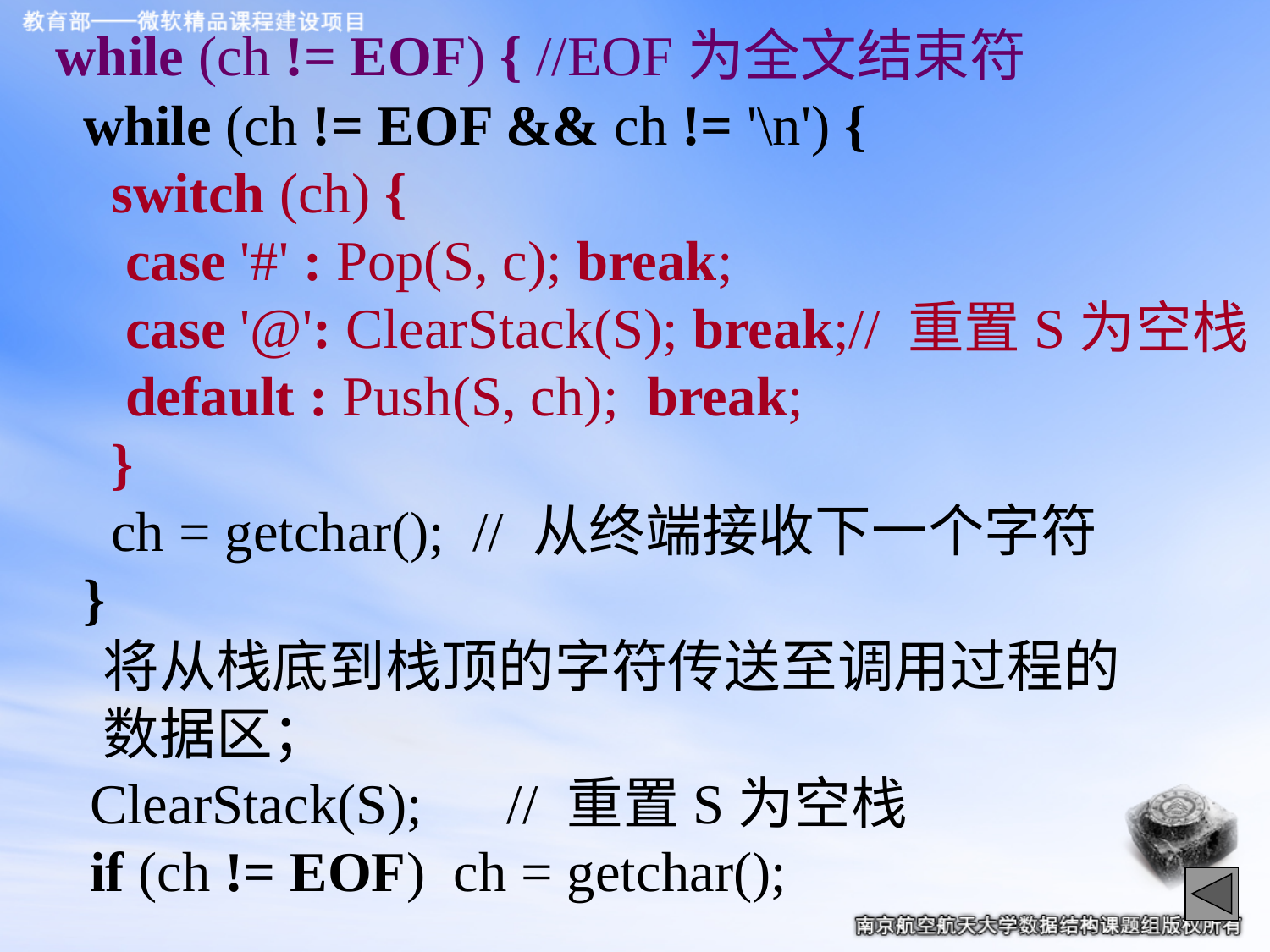

while (ch != EOF) { //EOF为全文结束符
    while (ch != EOF && ch != '\n') {
      switch (ch) {
       case '#' : Pop(S, c); break;
       case '@': ClearStack(S); break;// 重置S为空栈
       default : Push(S, ch);  break;
      }
      ch = getchar();  // 从终端接收下一个字符
    }
将从栈底到栈顶的字符传送至调用过程的
数据区；
ClearStack(S);      // 重置S为空栈
if (ch != EOF)  ch = getchar();